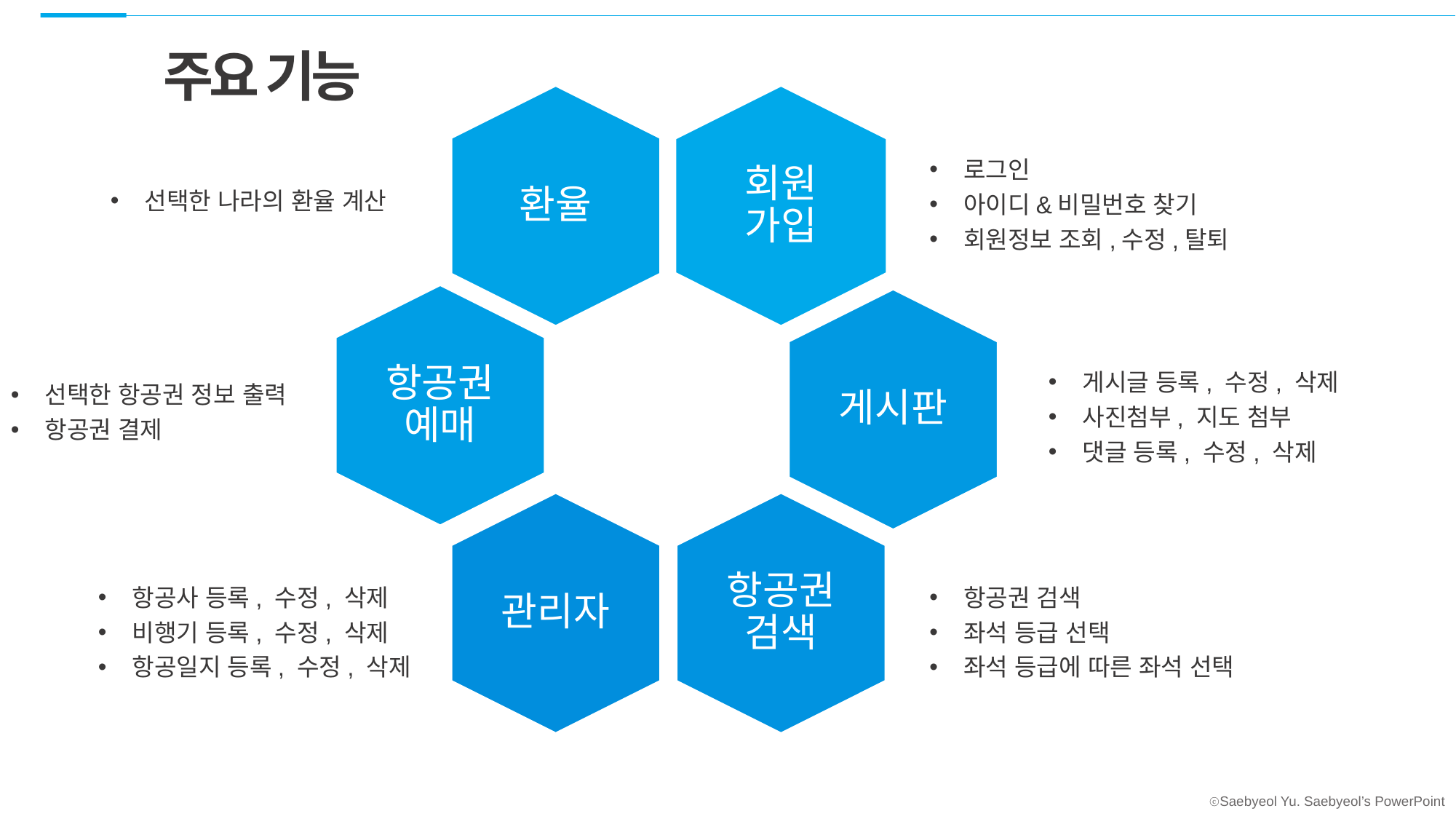

주요 기능
회원 가입

환율
항공권 예매

게시판
항공권 검색

관리자
로그인
아이디&비밀번호 찾기
회원정보 조회,수정,탈퇴
선택한 나라의 환율 계산
게시글 등록, 수정, 삭제
사진첨부, 지도 첨부
댓글 등록, 수정, 삭제
선택한 항공권 정보 출력
항공권 결제
항공사 등록, 수정, 삭제
비행기 등록, 수정, 삭제
항공일지 등록, 수정, 삭제
항공권 검색
좌석 등급 선택
좌석 등급에 따른 좌석 선택